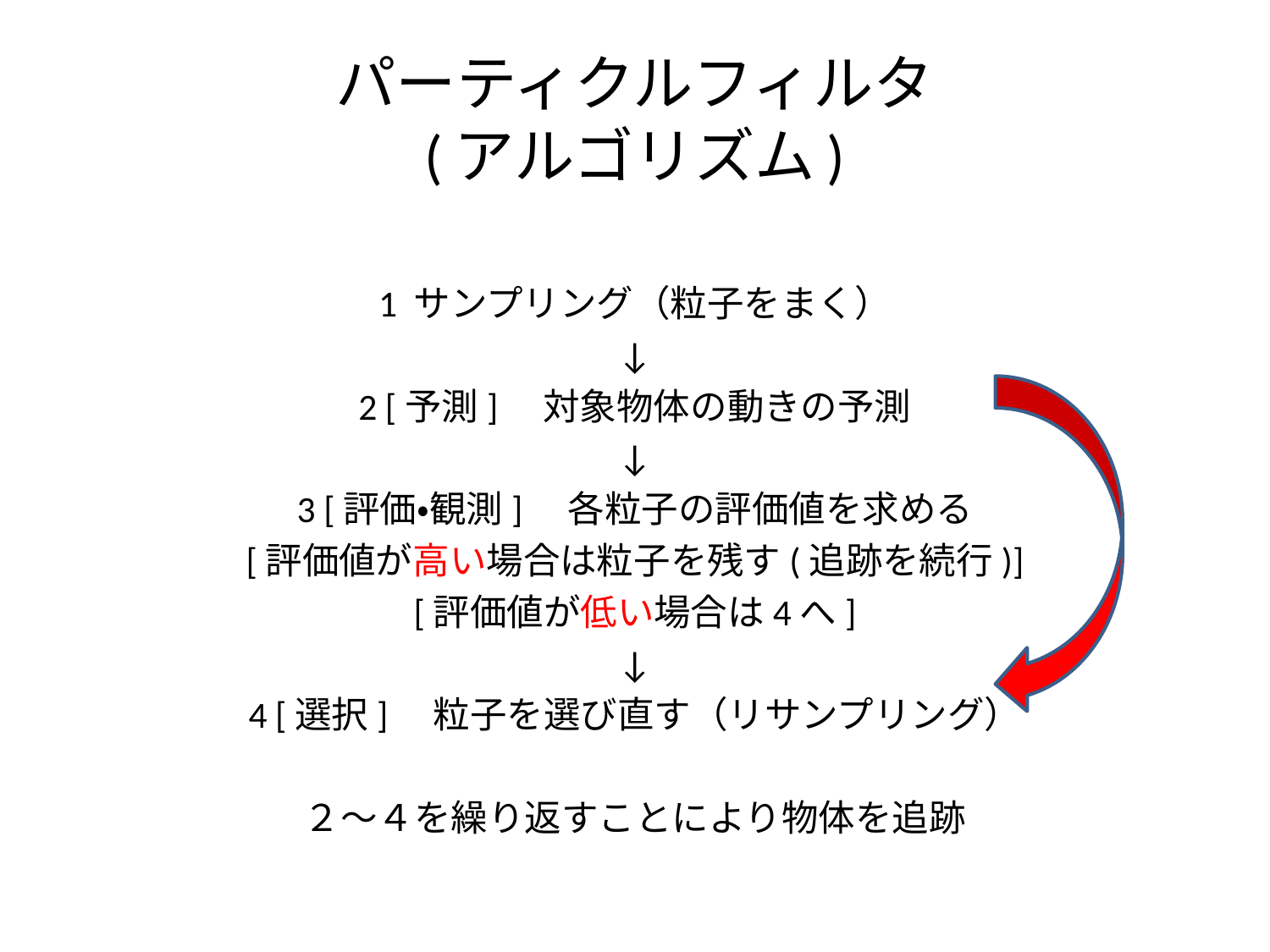

# パーティクルフィルタ (アルゴリズム)

1 サンプリング（粒子をまく）
↓
2 [予測]　対象物体の動きの予測
↓
3 [評価・観測]　各粒子の評価値を求める
[評価値が高い場合は粒子を残す(追跡を続行)]
[評価値が低い場合は4へ]
↓
4 [選択]　粒子を選び直す（リサンプリング）

２～４を繰り返すことにより物体を追跡